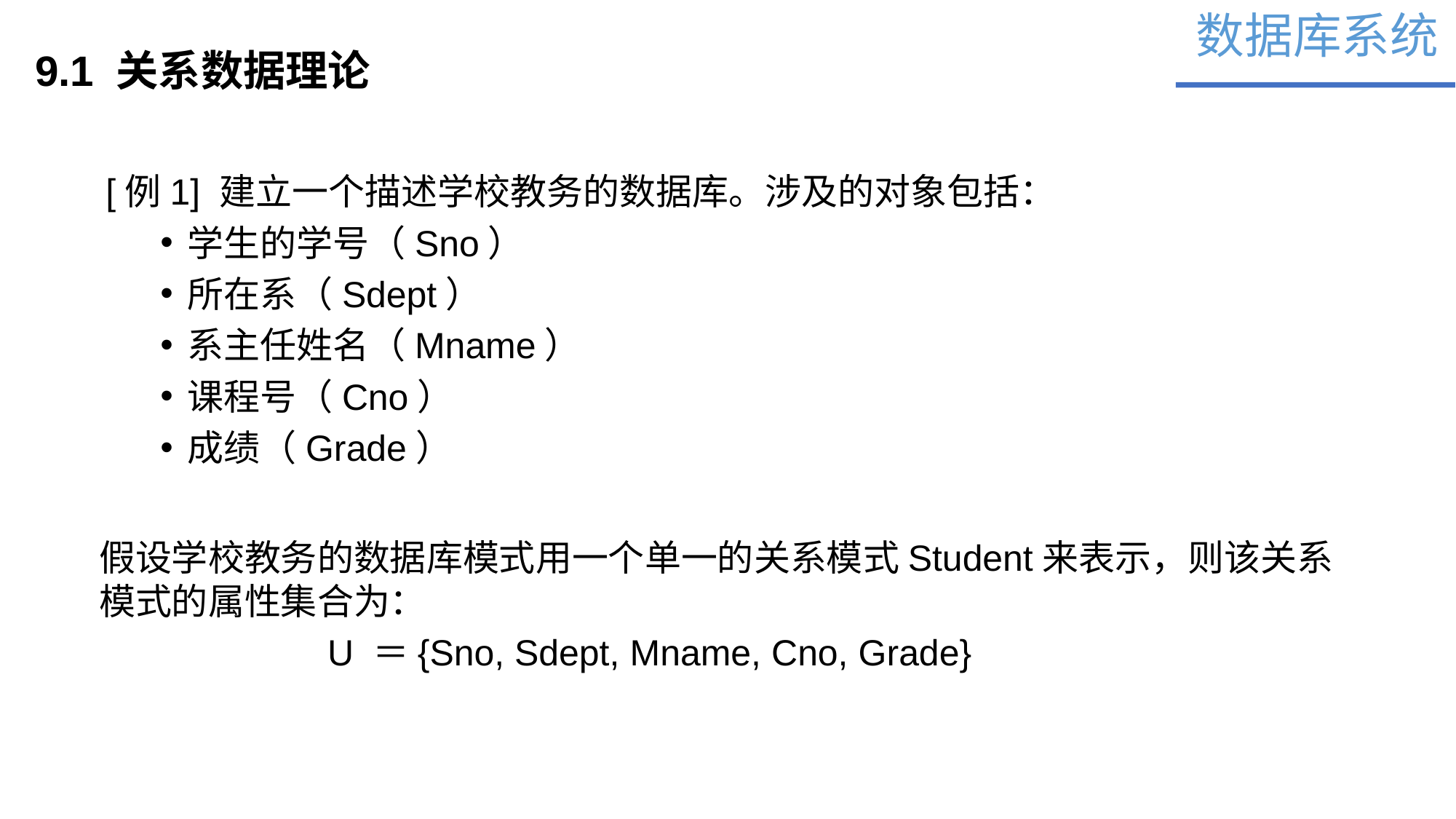

数据库系统
9.1 关系数据理论

[例1] 建立一个描述学校教务的数据库。涉及的对象包括：
学生的学号（Sno）
所在系（Sdept）
系主任姓名（Mname）
课程号（Cno）
成绩（Grade）
假设学校教务的数据库模式用一个单一的关系模式Student来表示，则该关系模式的属性集合为：
		 U ＝{Sno, Sdept, Mname, Cno, Grade}